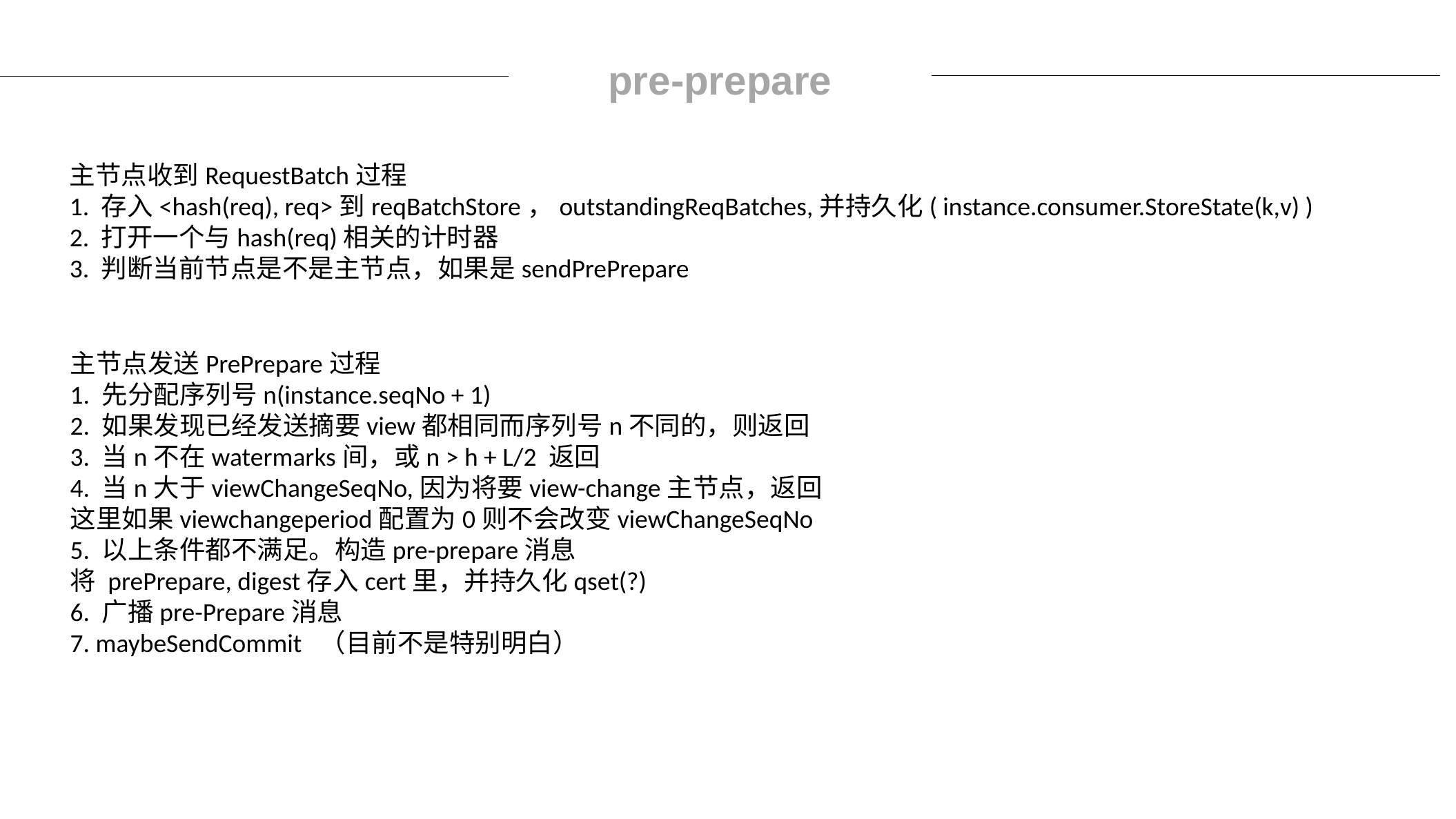

pre-prepare
主节点收到RequestBatch过程
1. 存入<hash(req), req>到reqBatchStore，outstandingReqBatches,并持久化( instance.consumer.StoreState(k,v) )
2. 打开一个与hash(req)相关的计时器
3. 判断当前节点是不是主节点，如果是sendPrePrepare
主节点发送PrePrepare过程
1. 先分配序列号n(instance.seqNo + 1)
2. 如果发现已经发送摘要view都相同而序列号n不同的，则返回
3. 当n不在watermarks间，或n > h + L/2 返回
4. 当n大于viewChangeSeqNo,因为将要view-change主节点，返回
这里如果viewchangeperiod配置为0则不会改变viewChangeSeqNo
5. 以上条件都不满足。构造pre-prepare消息
将 prePrepare, digest存入cert里，并持久化qset(?)
6. 广播pre-Prepare消息
7. maybeSendCommit  （目前不是特别明白）